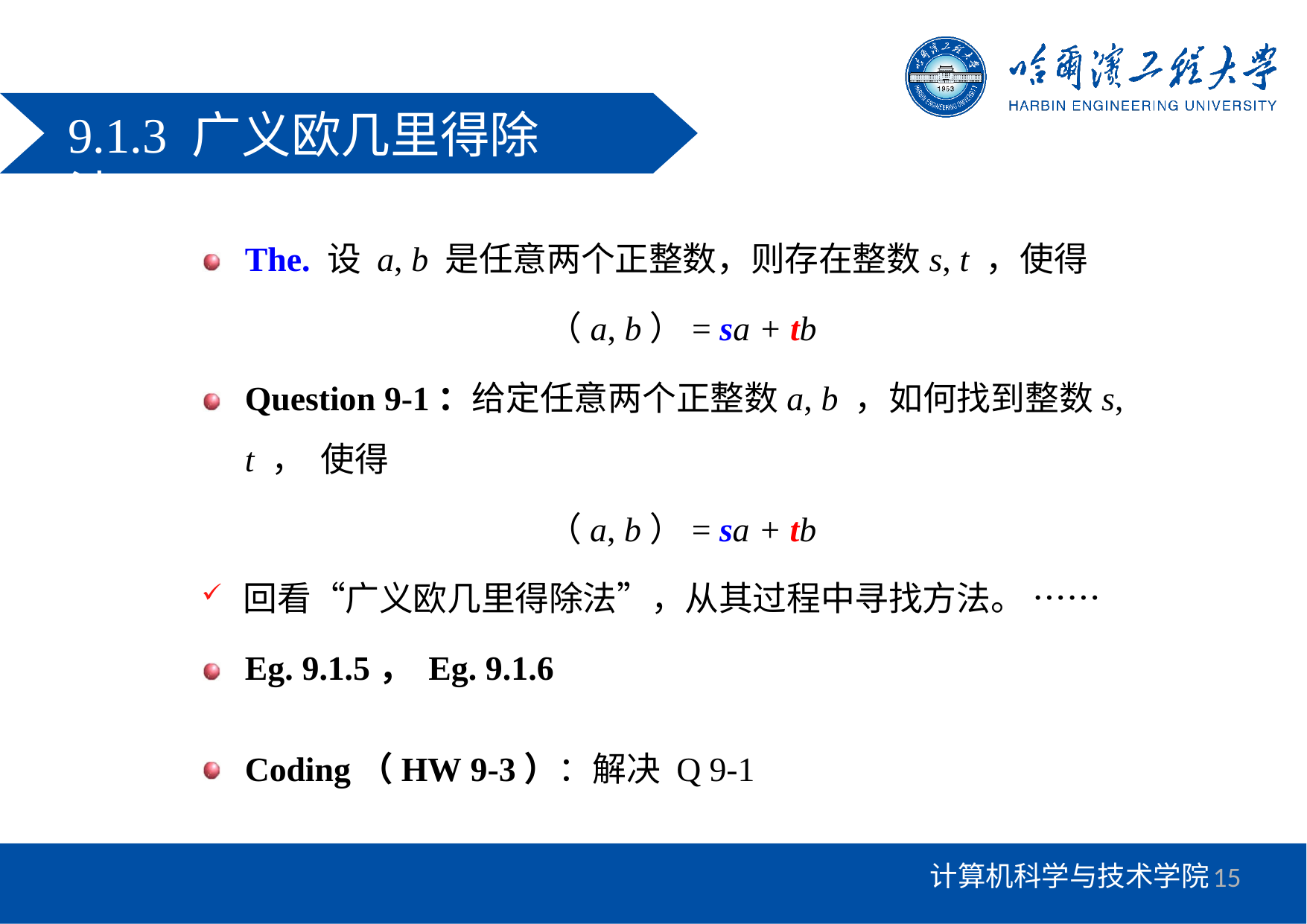

# 9.1.3 广义欧几里得除法
The. 设 a, b 是任意两个正整数，则存在整数s, t ，使得
（a, b）= sa + tb
Question 9-1：给定任意两个正整数a, b ，如何找到整数s, t ，  使得
（a, b）= sa + tb
回看“广义欧几里得除法”，从其过程中寻找方法。 ……
Eg. 9.1.5， Eg. 9.1.6

Coding（HW 9-3）：解决 Q 9-1

15